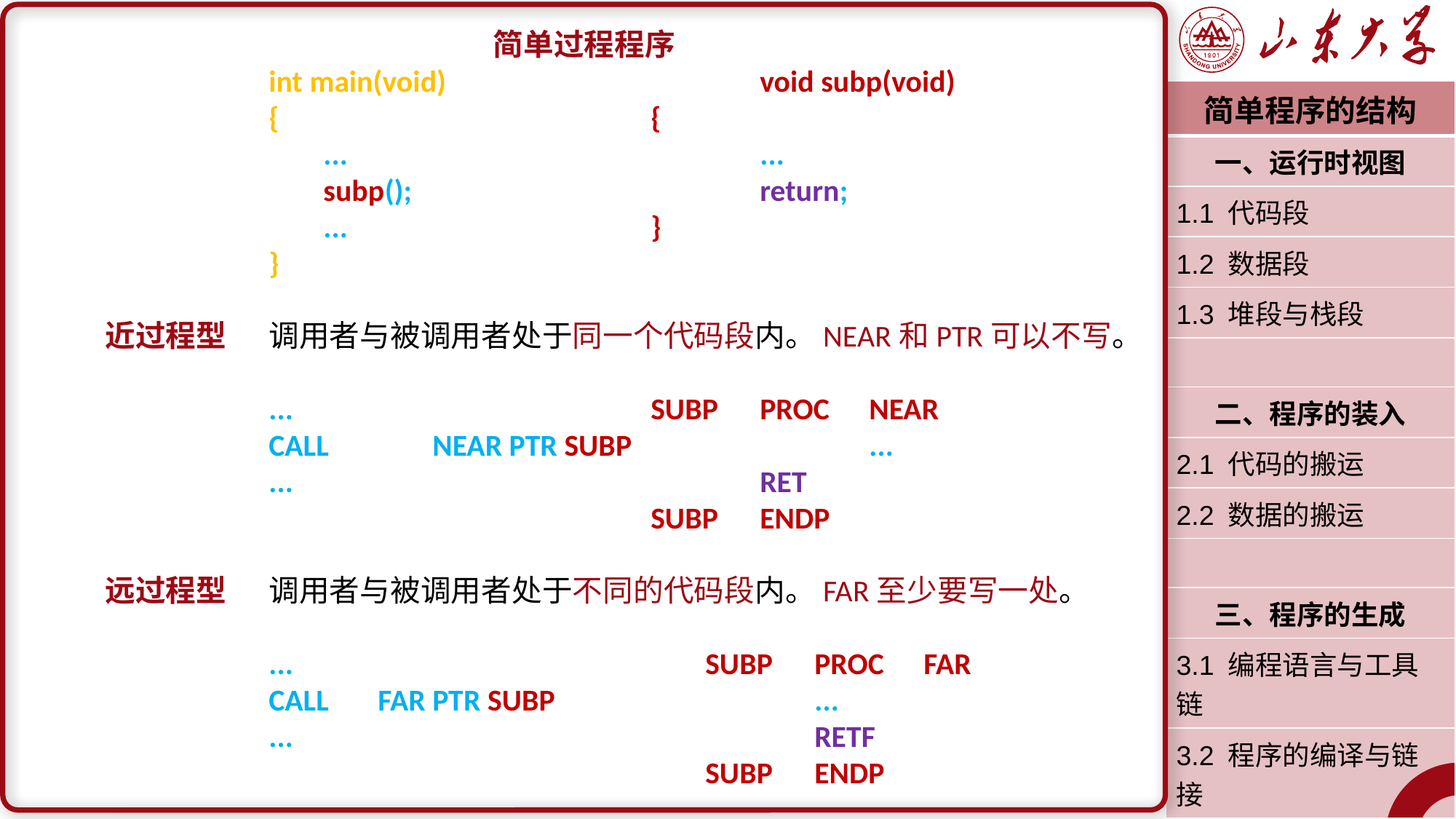

简单过程程序
int main(void)			void subp(void)
{				{
	...				...
	subp();				return;
	...			}
}

近过程型	调用者与被调用者处于同一个代码段内。NEAR和PTR可以不写。

...				SUBP	PROC	NEAR
CALL 	NEAR PTR SUBP			...
...					RET
				SUBP	ENDP

远过程型	调用者与被调用者处于不同的代码段内。FAR至少要写一处。

		...				SUBP	PROC	FAR
		CALL	FAR PTR SUBP			...
		...					RETF
						SUBP	ENDP
| 简单程序的结构 |
| --- |
| 一、运行时视图 |
| 1.1 代码段 |
| 1.2 数据段 |
| 1.3 堆段与栈段 |
|  |
| 二、程序的装入 |
| 2.1 代码的搬运 |
| 2.2 数据的搬运 |
|  |
| 三、程序的生成 |
| 3.1 编程语言与工具链 |
| 3.2 程序的编译与链接 |
| 3.3 过程调用与栈框 |
| 潘润宇 2023.03 |